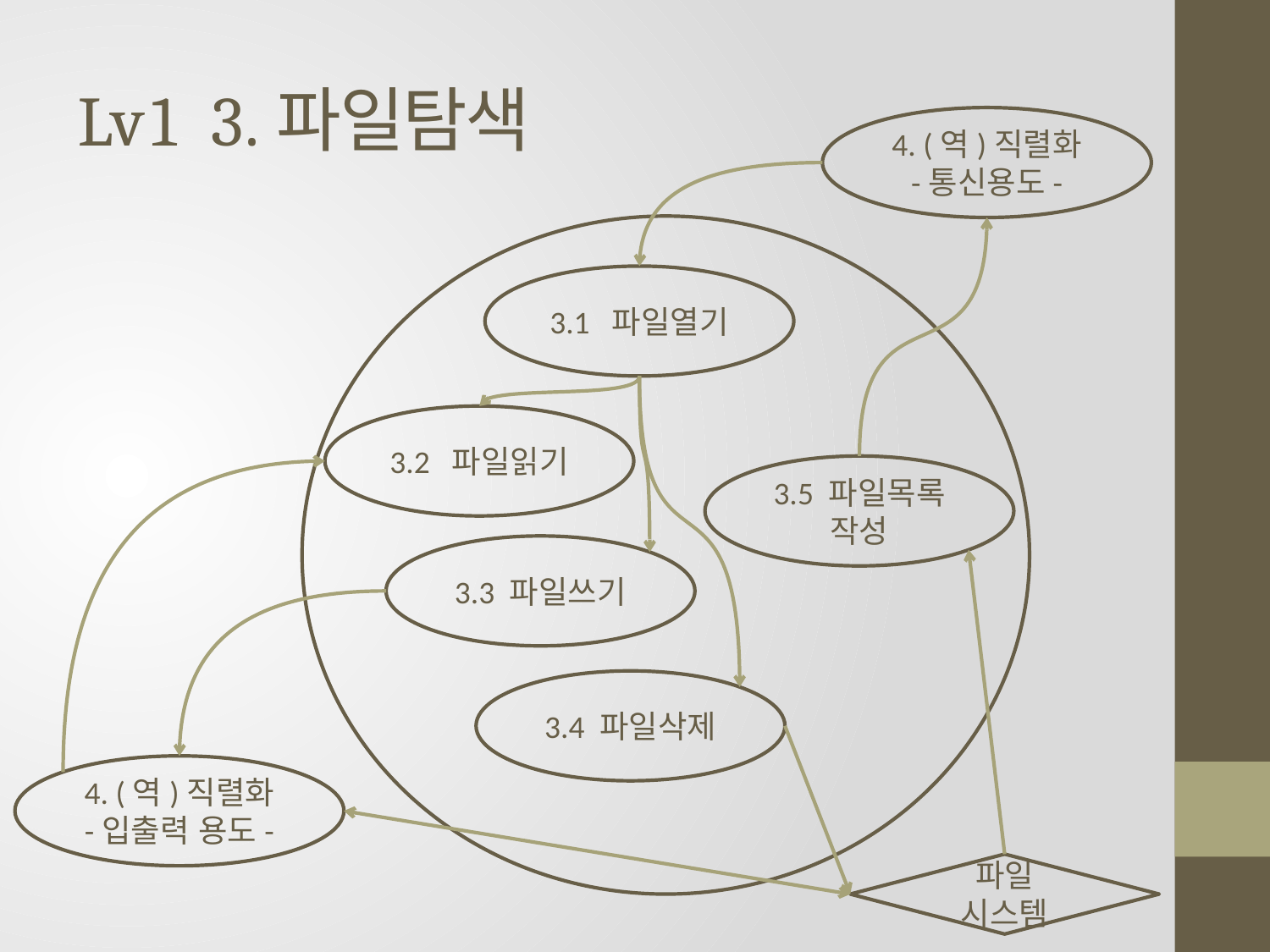

# Lv1  3.파일탐색
4. (역)직렬화
-통신용도-

3.1  파일열기
3.2  파일읽기
3.5 파일목록
작성
3.3 파일쓰기
3.4 파일삭제
4. (역)직렬화
-입출력 용도-
파일
시스템